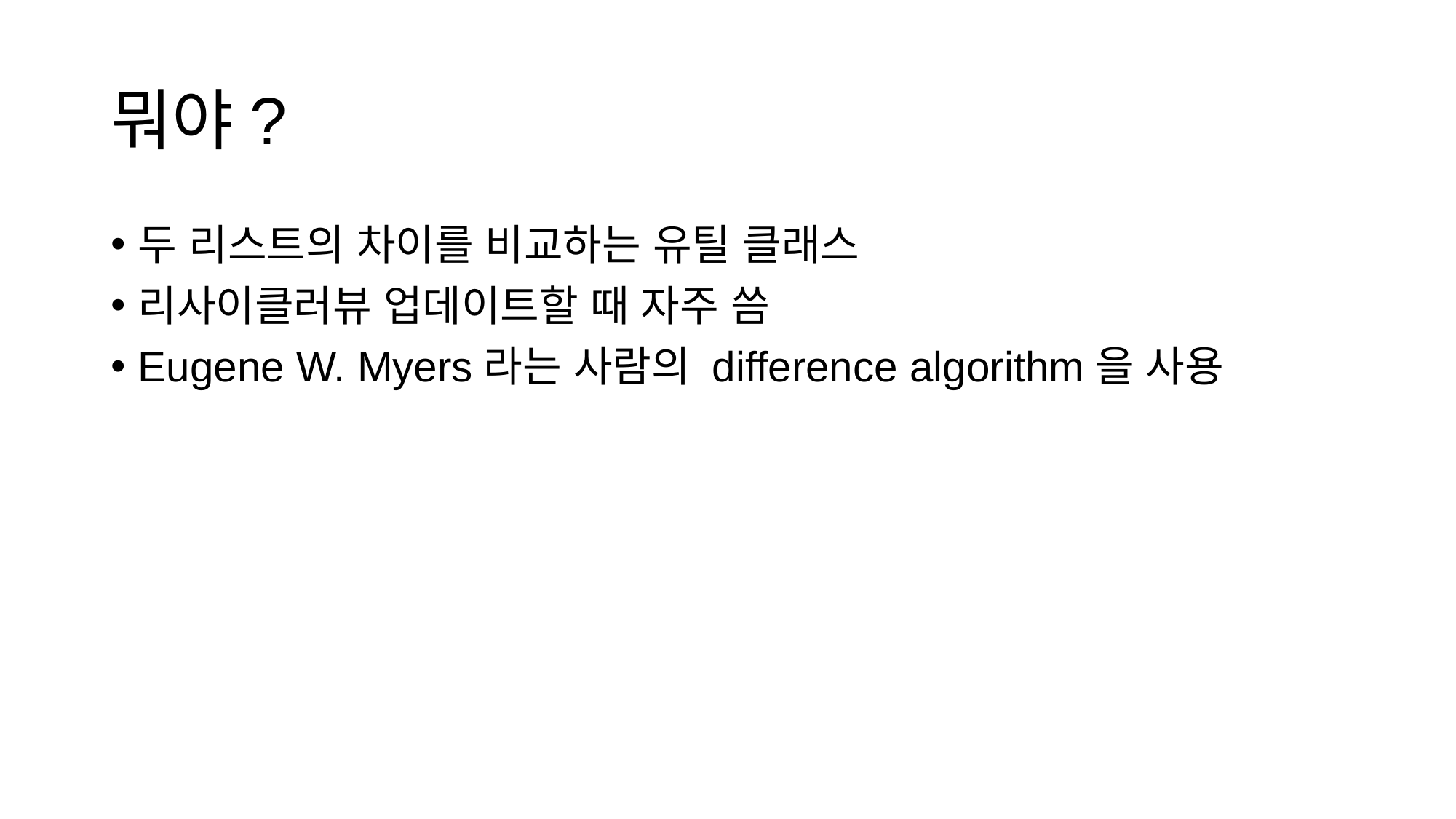

# 뭐야?
두 리스트의 차이를 비교하는 유틸 클래스
리사이클러뷰 업데이트할 때 자주 씀
Eugene W. Myers라는 사람의 difference algorithm을 사용